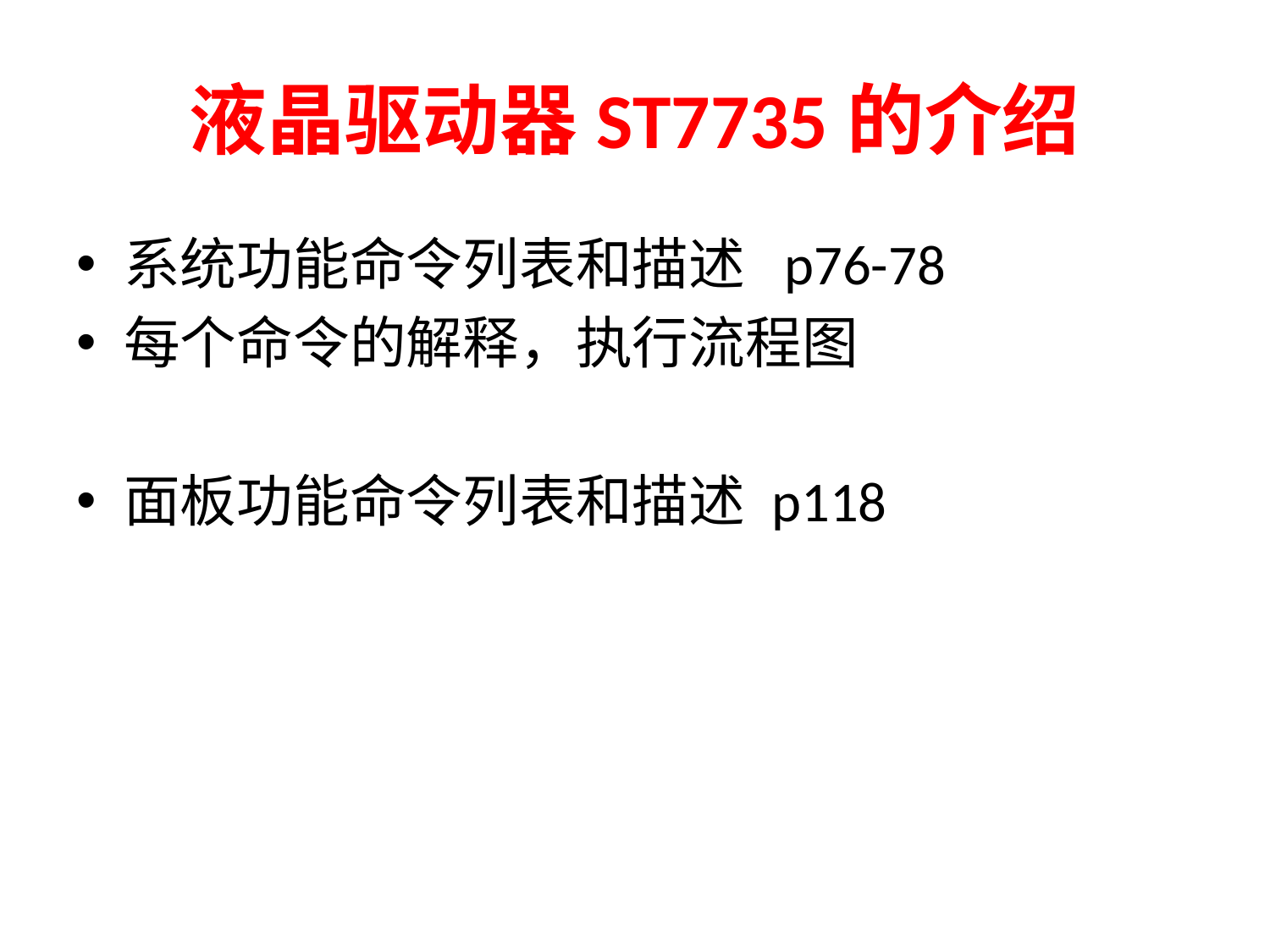

# 液晶驱动器ST7735的介绍
系统功能命令列表和描述  p76-78
每个命令的解释，执行流程图

面板功能命令列表和描述 p118